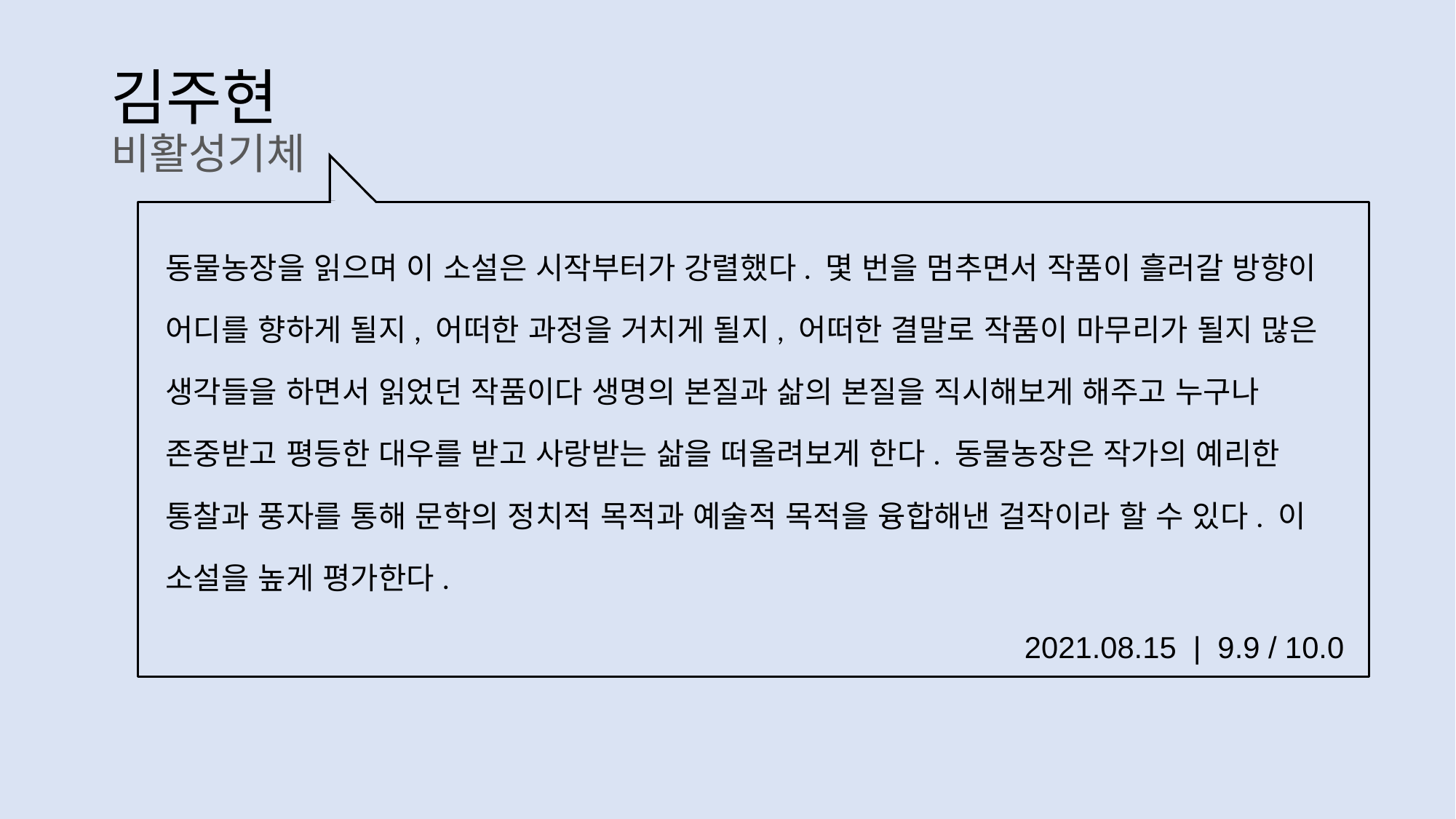

# 김주현 비활성기체

동물농장을 읽으며 이 소설은 시작부터가 강렬했다. 몇 번을 멈추면서 작품이 흘러갈 방향이 어디를 향하게 될지, 어떠한 과정을 거치게 될지, 어떠한 결말로 작품이 마무리가 될지 많은 생각들을 하면서 읽었던 작품이다 생명의 본질과 삶의 본질을 직시해보게 해주고 누구나 존중받고 평등한 대우를 받고 사랑받는 삶을 떠올려보게 한다. 동물농장은 작가의 예리한 통찰과 풍자를 통해 문학의 정치적 목적과 예술적 목적을 융합해낸 걸작이라 할 수 있다. 이 소설을 높게 평가한다.
2021.08.15  |  9.9 / 10.0